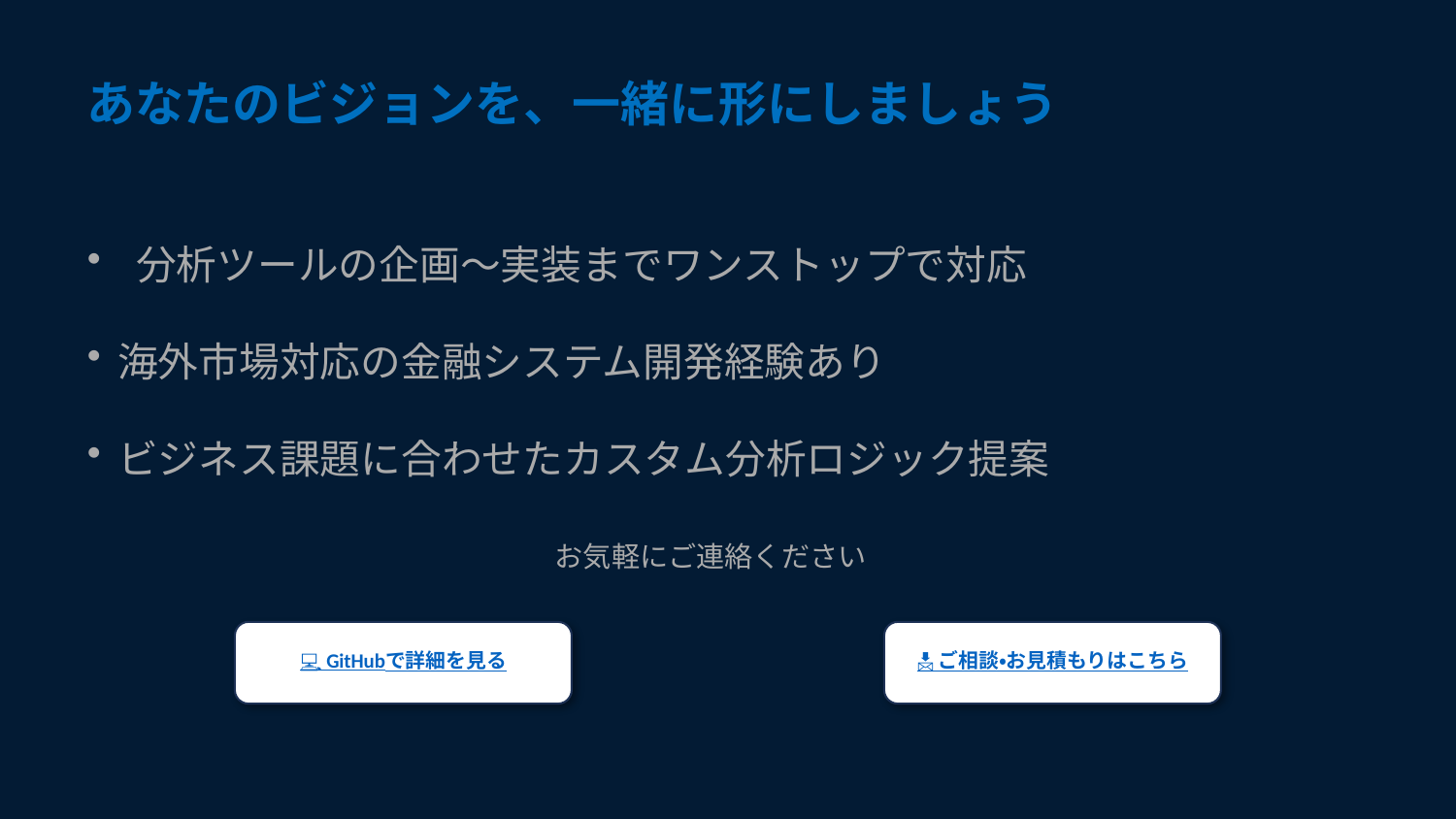

あなたのビジョンを、一緒に形にしましょう
 分析ツールの企画〜実装までワンストップで対応

海外市場対応の金融システム開発経験あり

ビジネス課題に合わせたカスタム分析ロジック提案
お気軽にご連絡ください
💻 GitHubで詳細を見る
📩 ご相談・お見積もりはこちら